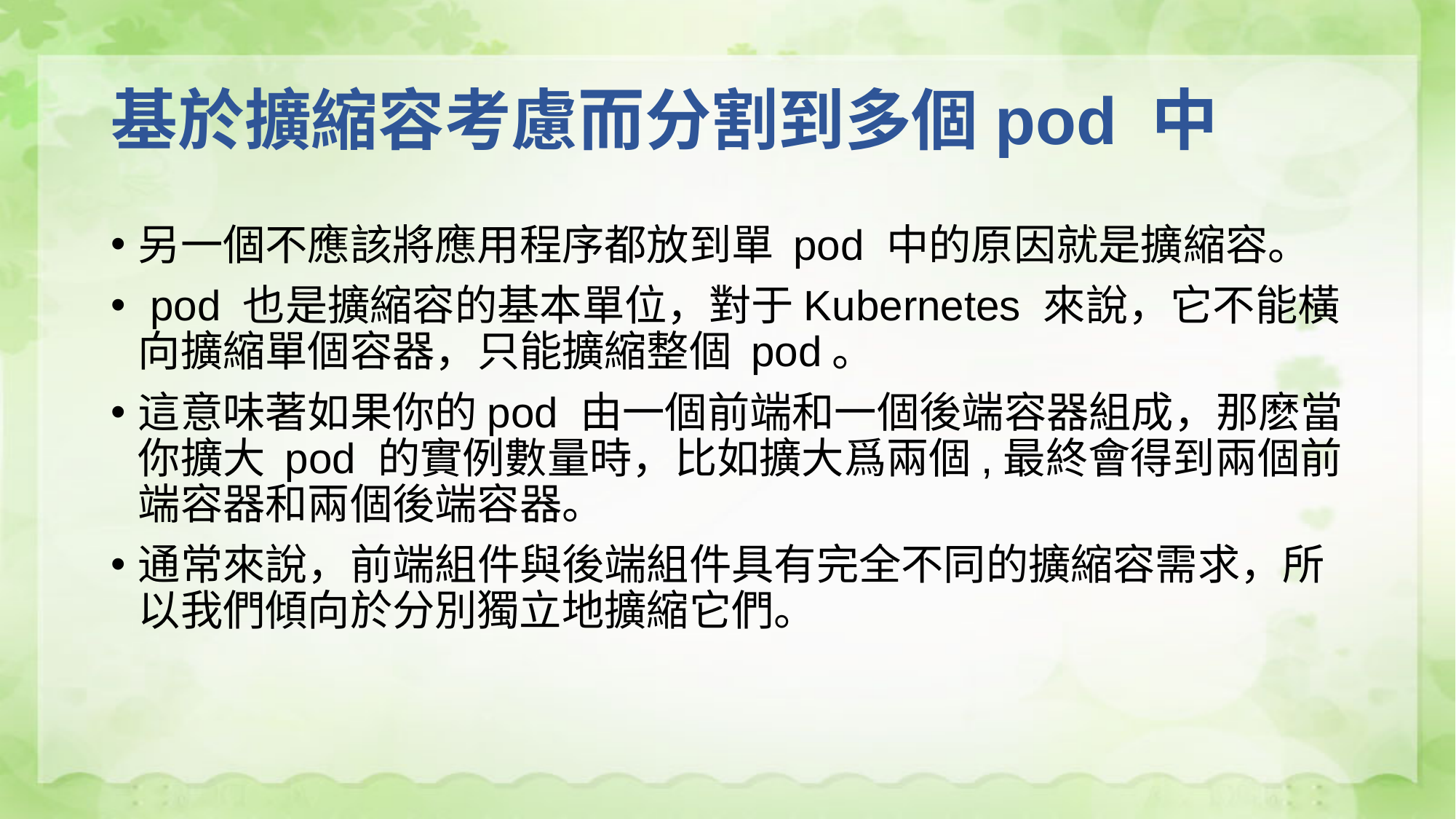

# 基於擴縮容考慮而分割到多個pod 中
另一個不應該將應用程序都放到單 pod 中的原因就是擴縮容。
 pod 也是擴縮容的基本單位，對于Kubernetes 來說，它不能橫向擴縮單個容器，只能擴縮整個 pod。
這意味著如果你的pod 由一個前端和一個後端容器組成，那麽當你擴大 pod 的實例數量時，比如擴大爲兩個,最終會得到兩個前端容器和兩個後端容器。
通常來說，前端組件與後端組件具有完全不同的擴縮容需求，所以我們傾向於分別獨立地擴縮它們。